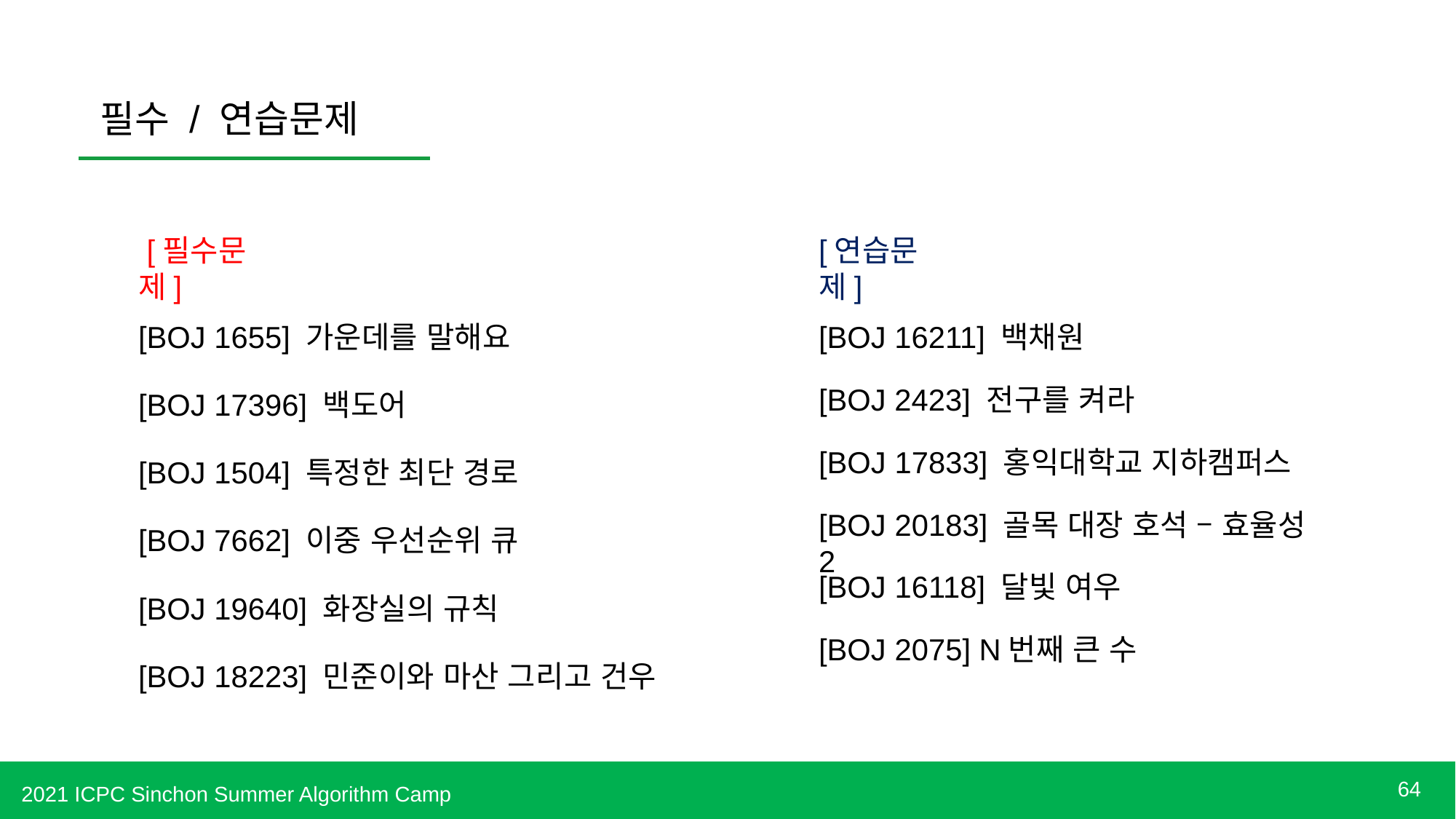

필수 / 연습문제
 [필수문제]
[연습문제]
[BOJ 1655] 가운데를 말해요
[BOJ 16211] 백채원
[BOJ 2423] 전구를 켜라
[BOJ 17396] 백도어
[BOJ 17833] 홍익대학교 지하캠퍼스
[BOJ 1504] 특정한 최단 경로
[BOJ 20183] 골목 대장 호석 – 효율성 2
[BOJ 7662] 이중 우선순위 큐
[BOJ 16118] 달빛 여우
[BOJ 19640] 화장실의 규칙
[BOJ 2075] N번째 큰 수
[BOJ 18223] 민준이와 마산 그리고 건우

64
2021 ICPC Sinchon Summer Algorithm Camp